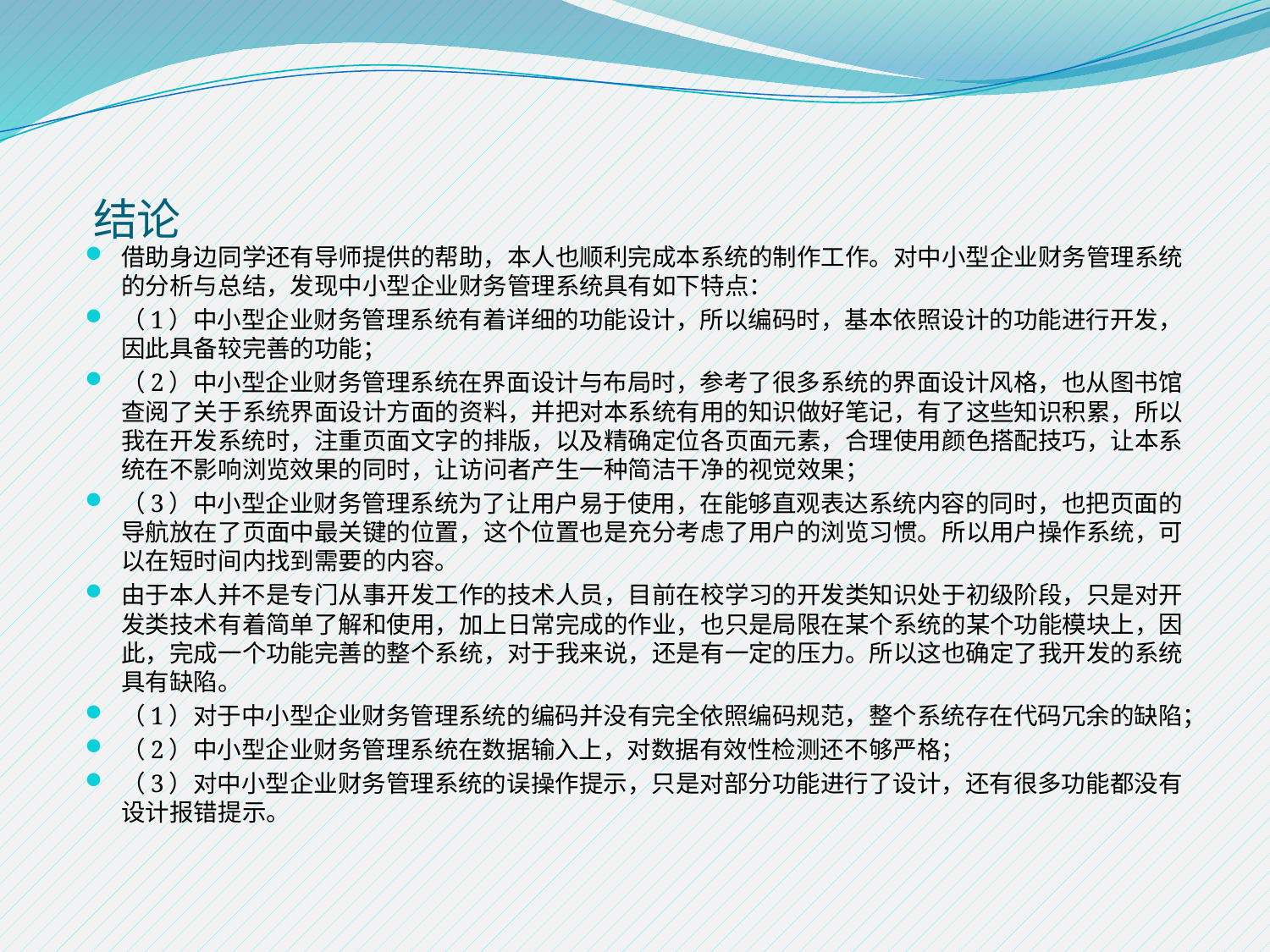

# 结论
借助身边同学还有导师提供的帮助，本人也顺利完成本系统的制作工作。对中小型企业财务管理系统的分析与总结，发现中小型企业财务管理系统具有如下特点：
（1）中小型企业财务管理系统有着详细的功能设计，所以编码时，基本依照设计的功能进行开发，因此具备较完善的功能；
（2）中小型企业财务管理系统在界面设计与布局时，参考了很多系统的界面设计风格，也从图书馆查阅了关于系统界面设计方面的资料，并把对本系统有用的知识做好笔记，有了这些知识积累，所以我在开发系统时，注重页面文字的排版，以及精确定位各页面元素，合理使用颜色搭配技巧，让本系统在不影响浏览效果的同时，让访问者产生一种简洁干净的视觉效果；
（3）中小型企业财务管理系统为了让用户易于使用，在能够直观表达系统内容的同时，也把页面的导航放在了页面中最关键的位置，这个位置也是充分考虑了用户的浏览习惯。所以用户操作系统，可以在短时间内找到需要的内容。
由于本人并不是专门从事开发工作的技术人员，目前在校学习的开发类知识处于初级阶段，只是对开发类技术有着简单了解和使用，加上日常完成的作业，也只是局限在某个系统的某个功能模块上，因此，完成一个功能完善的整个系统，对于我来说，还是有一定的压力。所以这也确定了我开发的系统具有缺陷。
（1）对于中小型企业财务管理系统的编码并没有完全依照编码规范，整个系统存在代码冗余的缺陷；
（2）中小型企业财务管理系统在数据输入上，对数据有效性检测还不够严格；
（3）对中小型企业财务管理系统的误操作提示，只是对部分功能进行了设计，还有很多功能都没有设计报错提示。